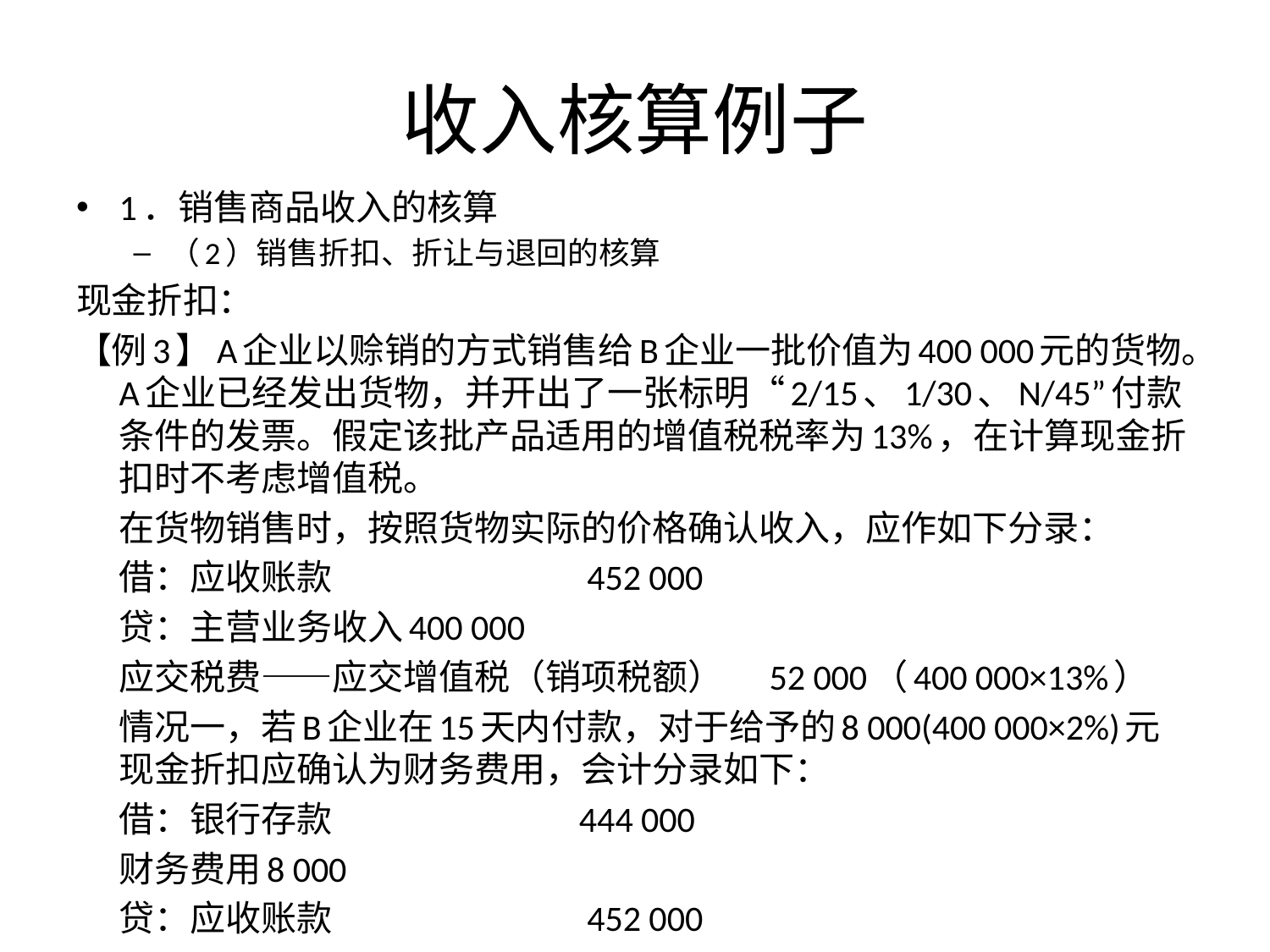

# 收入核算例子
1．销售商品收入的核算
（2）销售折扣、折让与退回的核算
现金折扣：
【例3】A企业以赊销的方式销售给B企业一批价值为400 000元的货物。A企业已经发出货物，并开出了一张标明“2/15、1/30、N/45”付款条件的发票。假定该批产品适用的增值税税率为13%，在计算现金折扣时不考虑增值税。
	在货物销售时，按照货物实际的价格确认收入，应作如下分录：
	借：应收账款                               452 000
		贷：主营业务收入400 000
		应交税费——应交增值税（销项税额）     52 000（400 000×13%）
	情况一，若B企业在15天内付款，对于给予的8 000(400 000×2%)元现金折扣应确认为财务费用，会计分录如下：
	借：银行存款                              444 000
		财务费用8 000
		贷：应收账款                               452 000